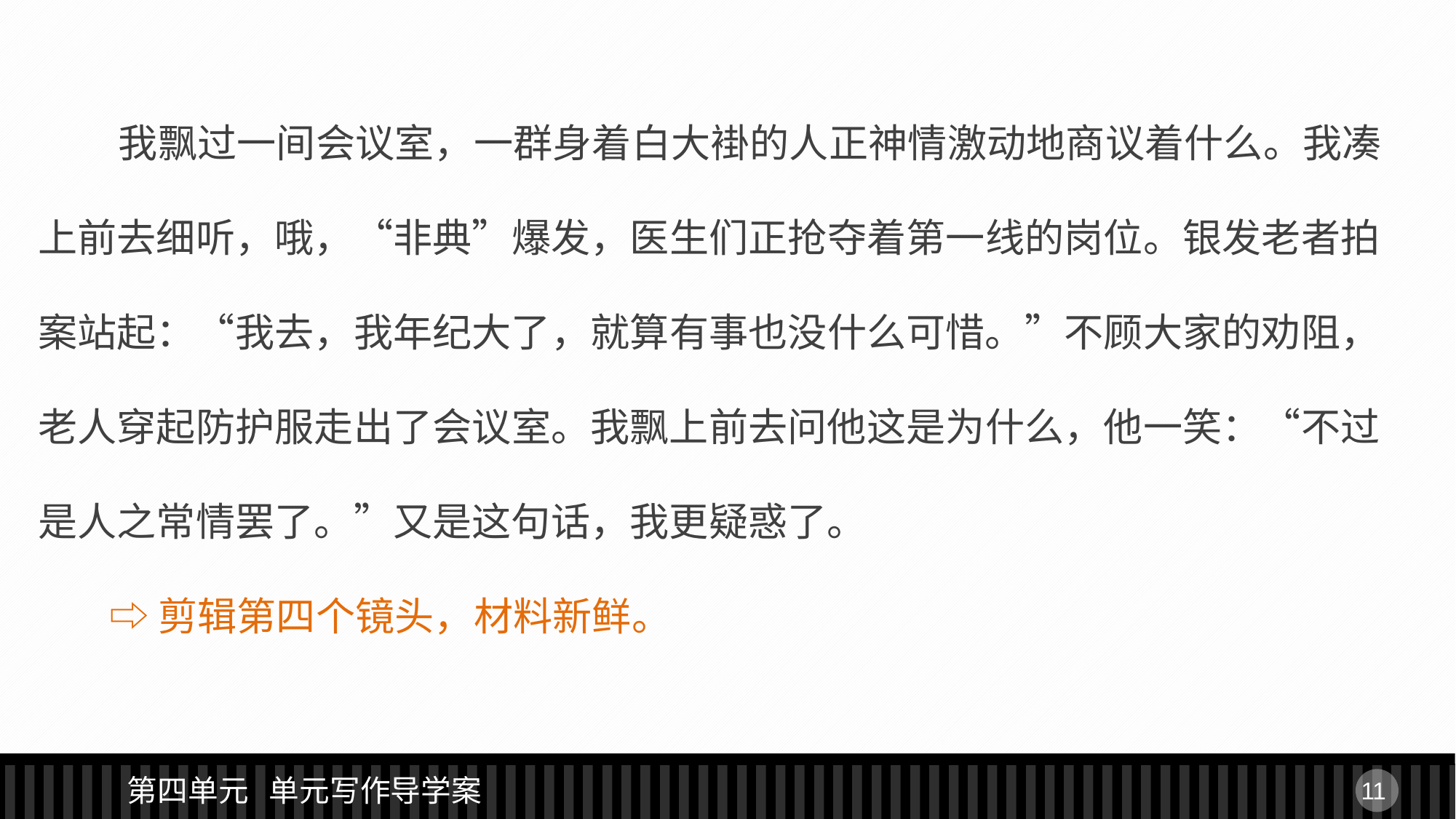

我飘过一间会议室，一群身着白大褂的人正神情激动地商议着什么。我凑上前去细听，哦，“非典”爆发，医生们正抢夺着第一线的岗位。银发老者拍案站起：“我去，我年纪大了，就算有事也没什么可惜。”不顾大家的劝阻，老人穿起防护服走出了会议室。我飘上前去问他这是为什么，他一笑：“不过是人之常情罢了。”又是这句话，我更疑惑了。
        ⇨剪辑第四个镜头，材料新鲜。